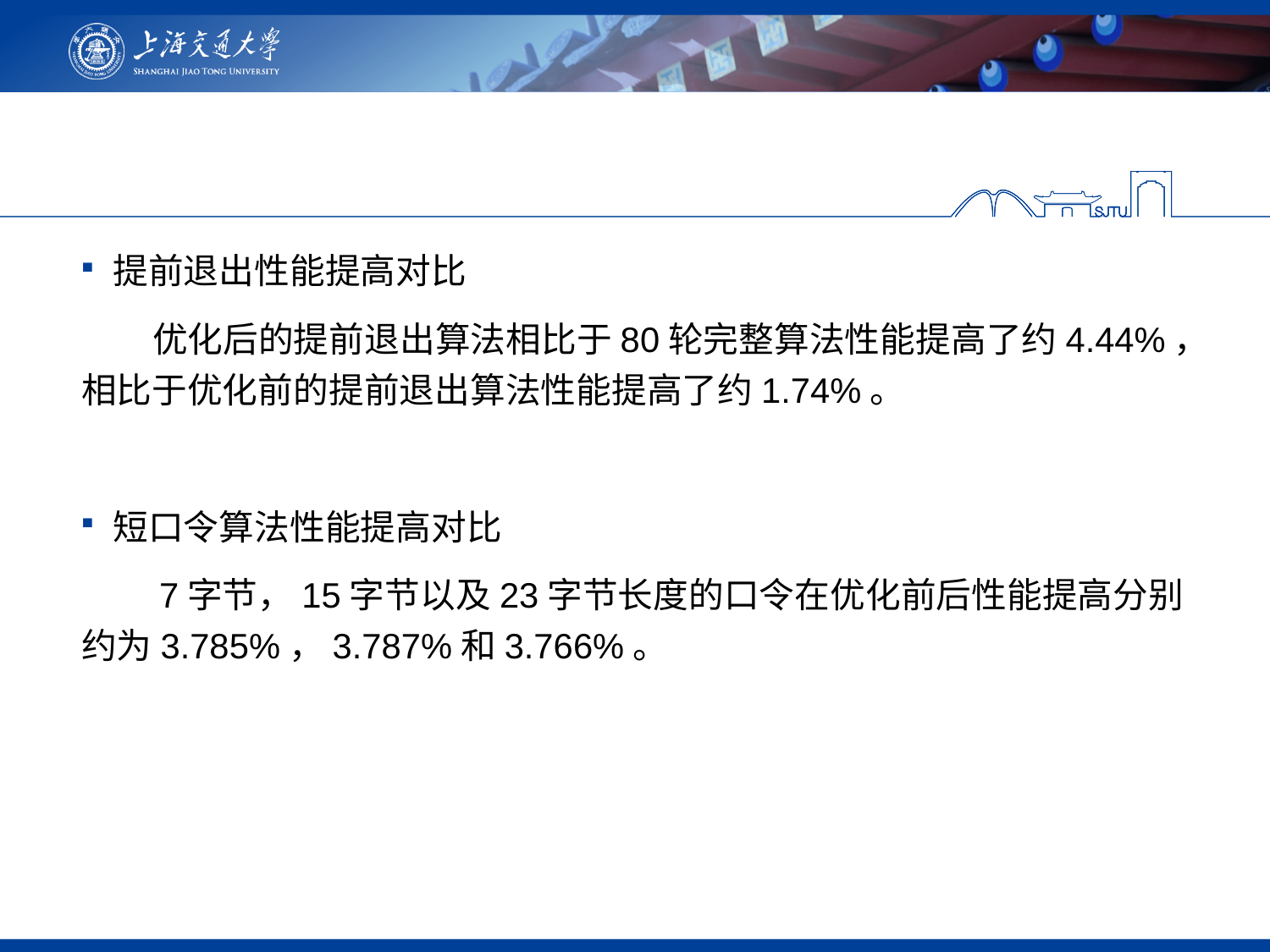

提前退出性能提高对比
        优化后的提前退出算法相比于80轮完整算法性能提高了约4.44%，相比于优化前的提前退出算法性能提高了约1.74%。

短口令算法性能提高对比
        7字节，15字节以及23字节长度的口令在优化前后性能提高分别约为3.785%，3.787%和3.766%。